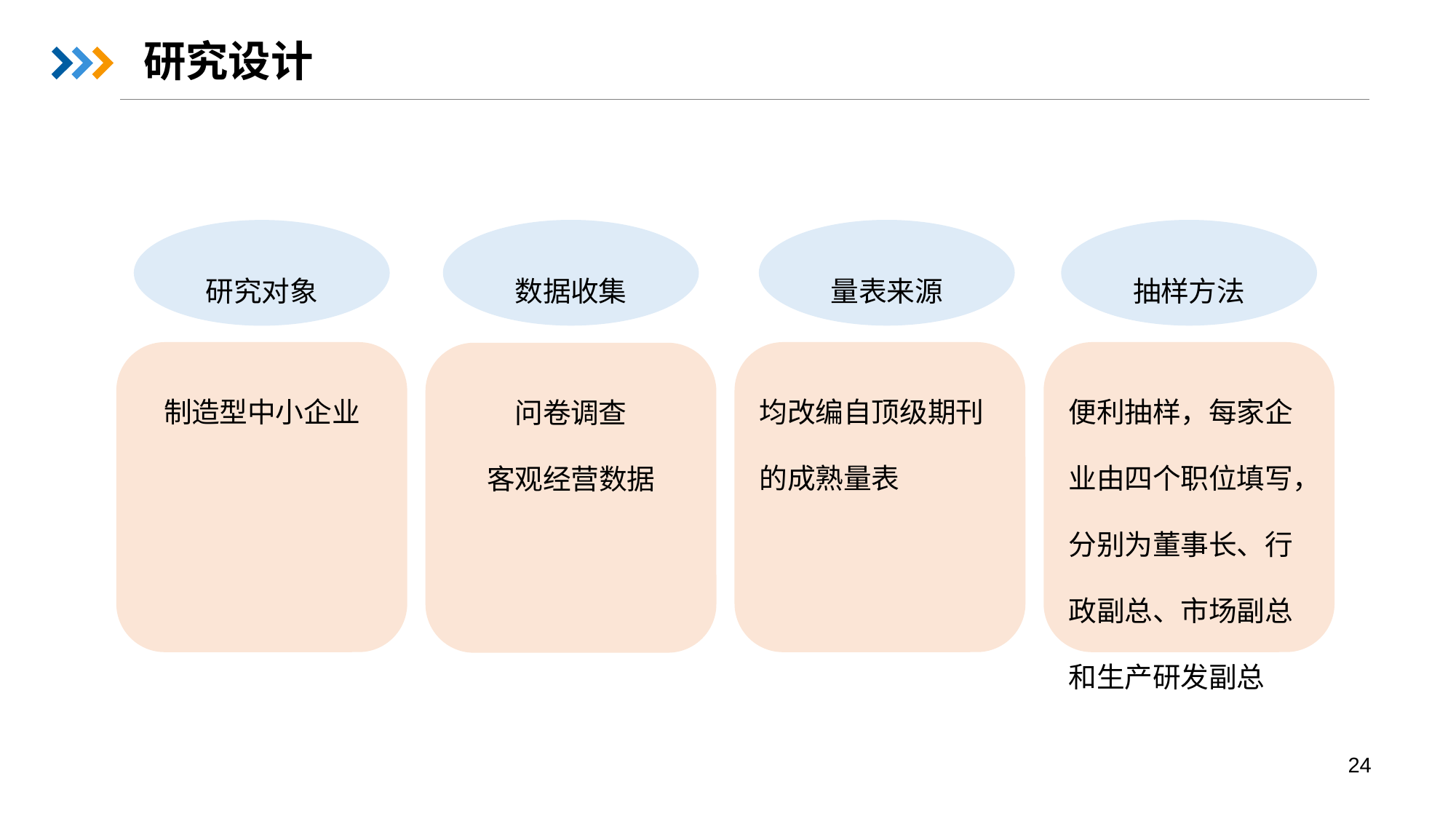

# 研究设计
数据收集
量表来源
抽样方法
研究对象
制造型中小企业
均改编自顶级期刊的成熟量表
便利抽样，每家企业由四个职位填写，分别为董事长、行政副总、市场副总和生产研发副总
问卷调查
客观经营数据
24